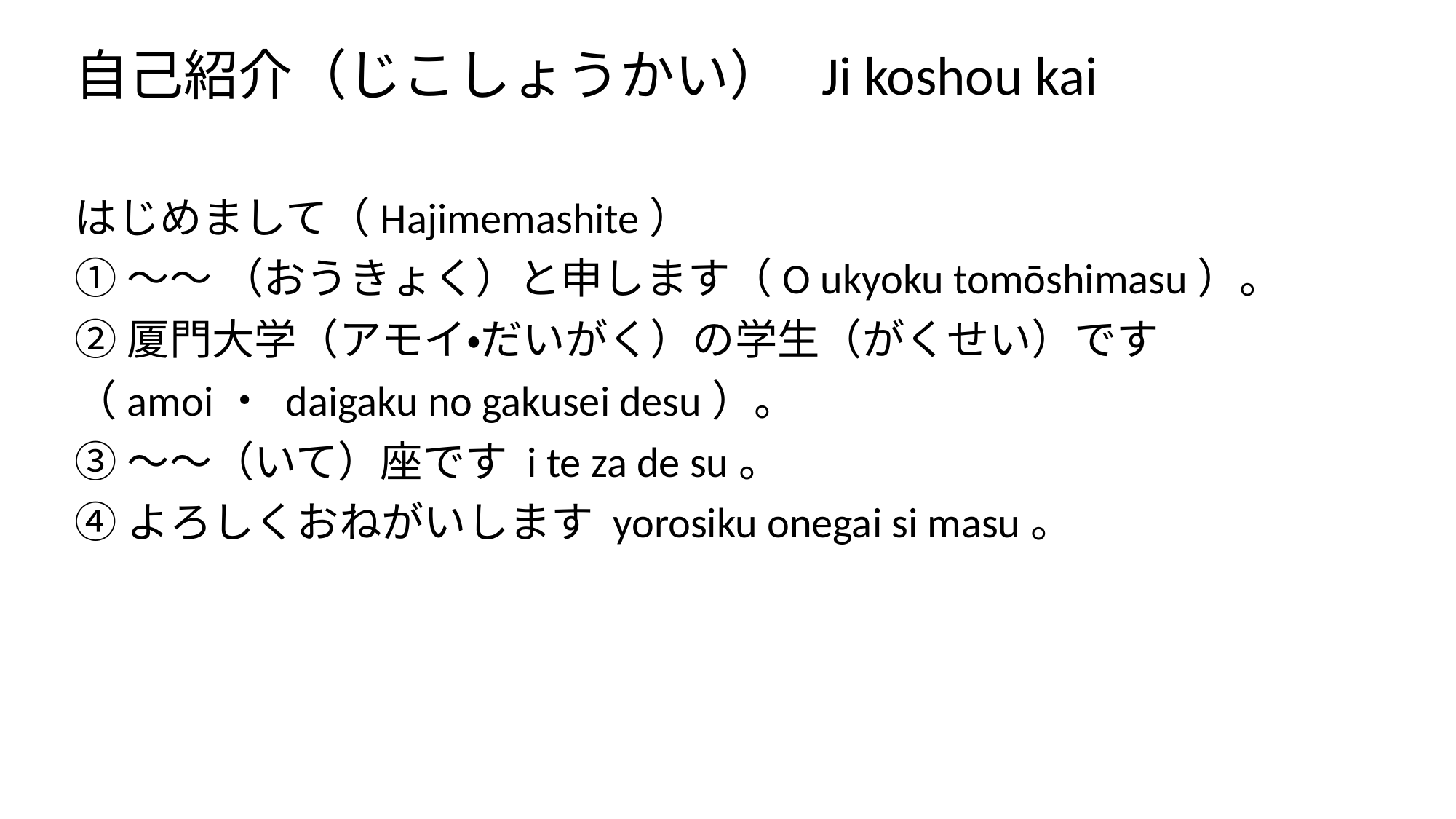

自己紹介（じこしょうかい）  Ji koshou kai

はじめまして（Hajimemashite）
①～～ （おうきょく）と申します（O ukyoku tomōshimasu）。
②厦門大学（アモイ・だいがく）の学生（がくせい）です
（amoi・ daigaku no gakusei desu）。
③～～（いて）座です i te za de su。
④よろしくおねがいします yorosiku onegai si masu。